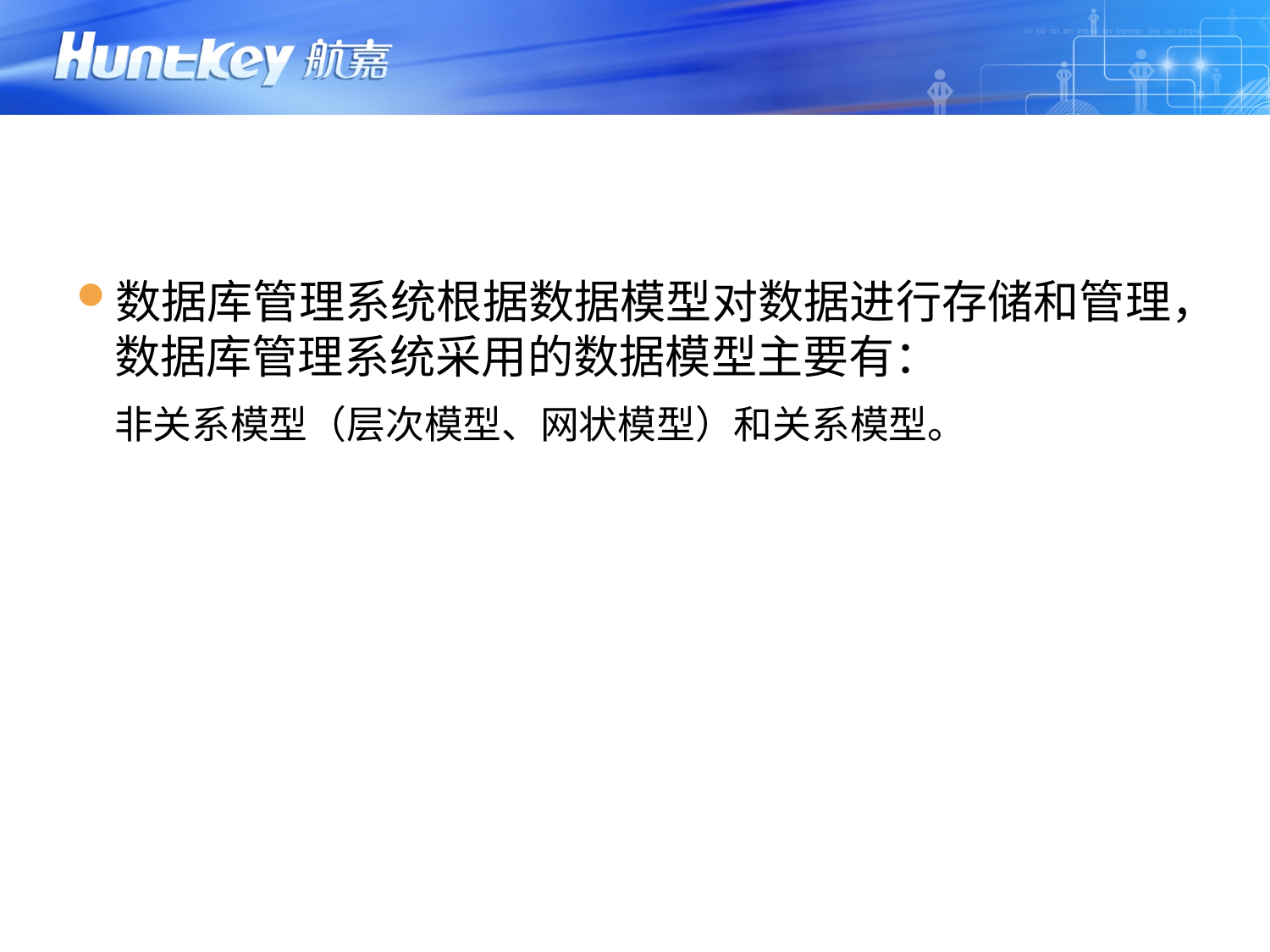

数据库管理系统根据数据模型对数据进行存储和管理，数据库管理系统采用的数据模型主要有：
	非关系模型（层次模型、网状模型）和关系模型。